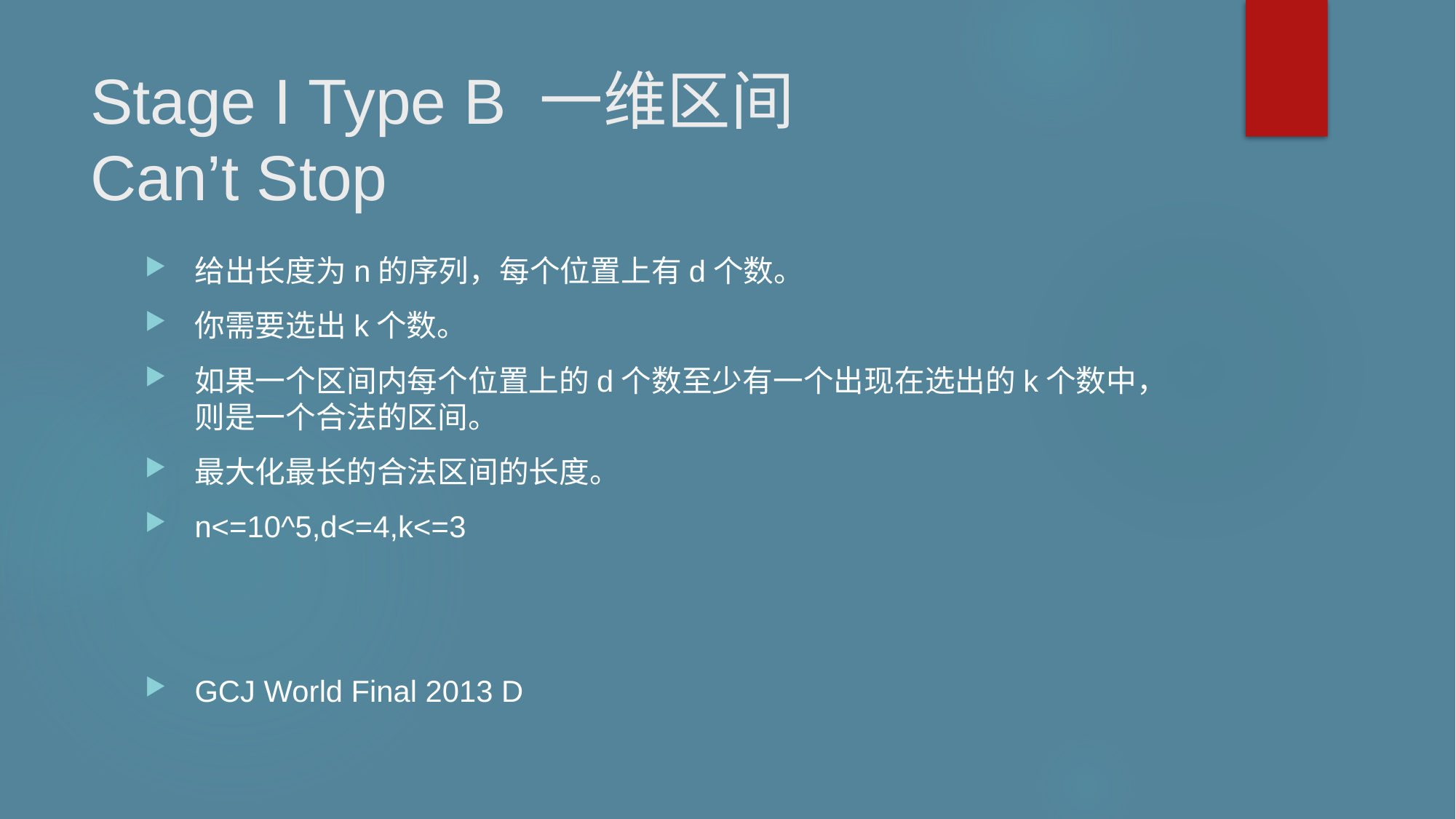

# Stage I Type B 一维区间 Can’t Stop
给出长度为n的序列，每个位置上有d个数。
你需要选出k个数。
如果一个区间内每个位置上的d个数至少有一个出现在选出的k个数中，则是一个合法的区间。
最大化最长的合法区间的长度。
n<=10^5,d<=4,k<=3

GCJ World Final 2013 D